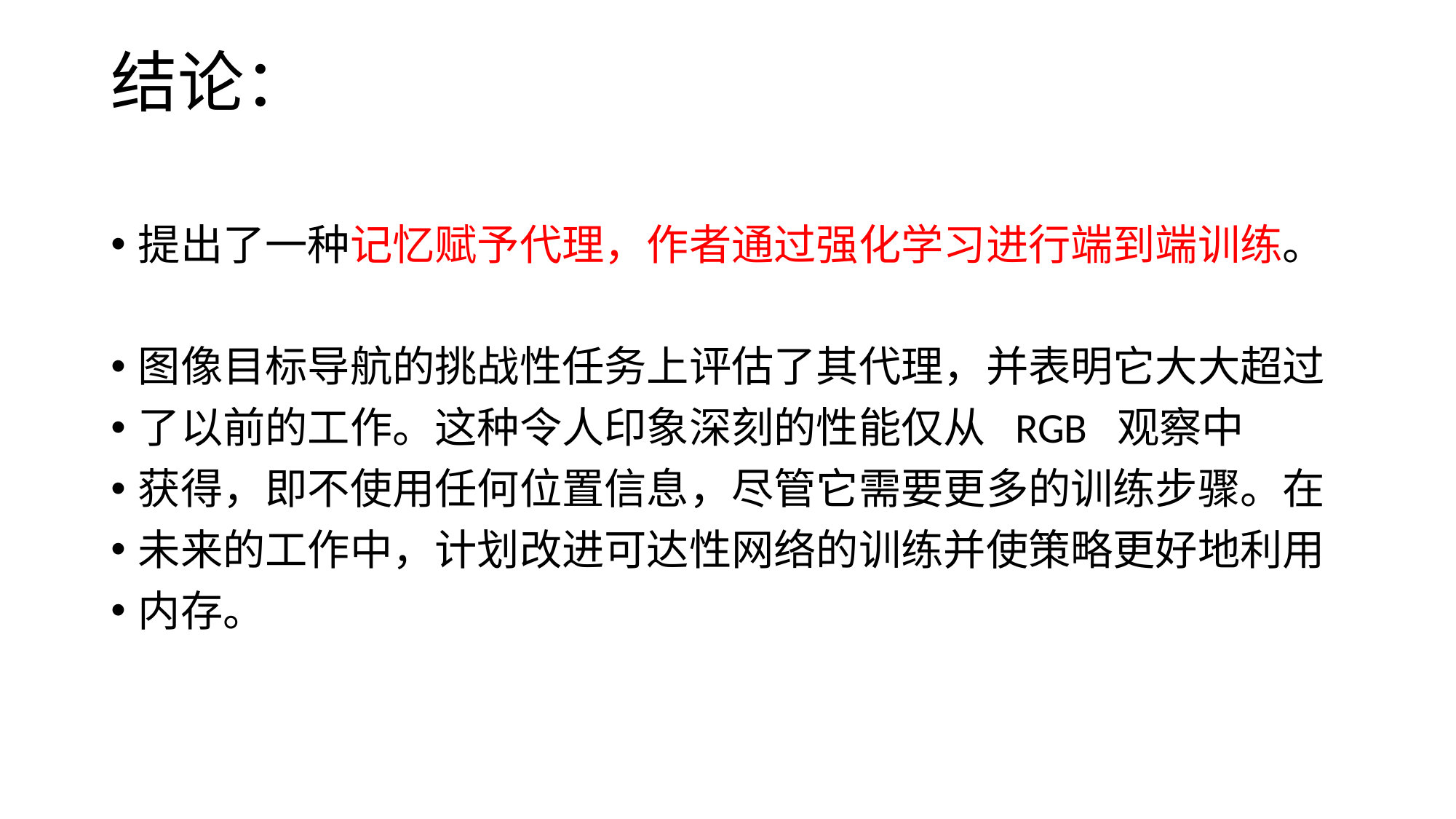

# 结论：
提出了一种记忆赋予代理，作者通过强化学习进行端到端训练。

图像目标导航的挑战性任务上评估了其代理，并表明它大大超过
了以前的工作。这种令人印象深刻的性能仅从  RGB  观察中
获得，即不使用任何位置信息，尽管它需要更多的训练步骤。在
未来的工作中，计划改进可达性网络的训练并使策略更好地利用
内存。